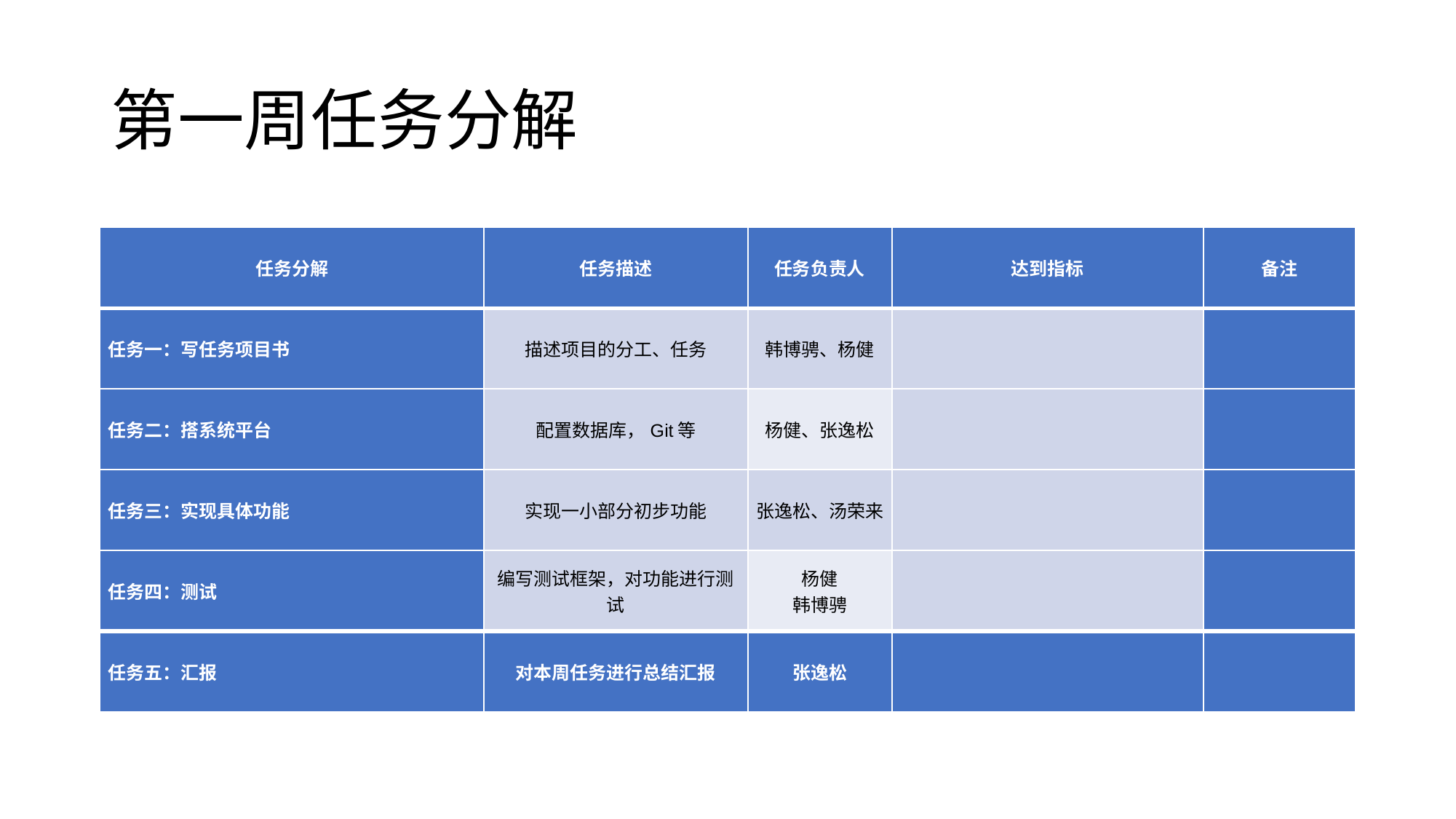

# 第一周任务分解
| 任务分解 | 任务描述 | 任务负责人 | 达到指标 | 备注 |
| --- | --- | --- | --- | --- |
| 任务一：写任务项目书 | 描述项目的分工、任务 | 韩博骋、杨健 |  |  |
| 任务二：搭系统平台 | 配置数据库，Git等 | 杨健、张逸松 |  |  |
| 任务三：实现具体功能 | 实现一小部分初步功能 | 张逸松、汤荣来 |  |  |
| 任务四：测试 | 编写测试框架，对功能进行测试 | 杨健 韩博骋 |  |  |
| 任务五：汇报 | 对本周任务进行总结汇报 | 张逸松 |  |  |